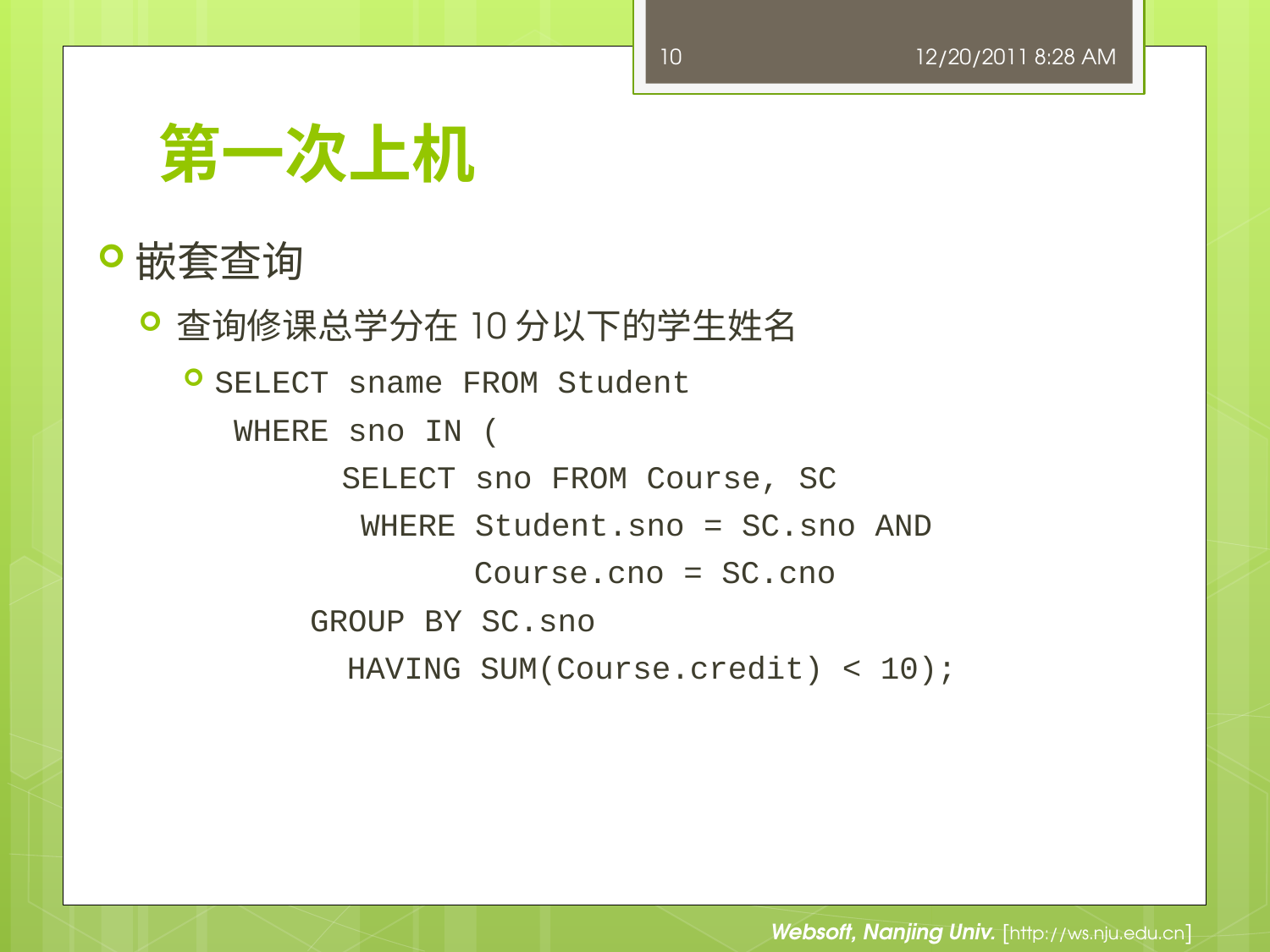

10
12/20/2011 8:28 AM
# 第一次上机
嵌套查询
查询修课总学分在10分以下的学生姓名
SELECT sname FROM Student
 WHERE sno IN (
	SELECT sno FROM Course, SC
	 WHERE Student.sno = SC.sno AND
		 Course.cno = SC.cno
     GROUP BY SC.sno
	 HAVING SUM(Course.credit) < 10);
Websoft, Nanjing Univ. [http://ws.nju.edu.cn]